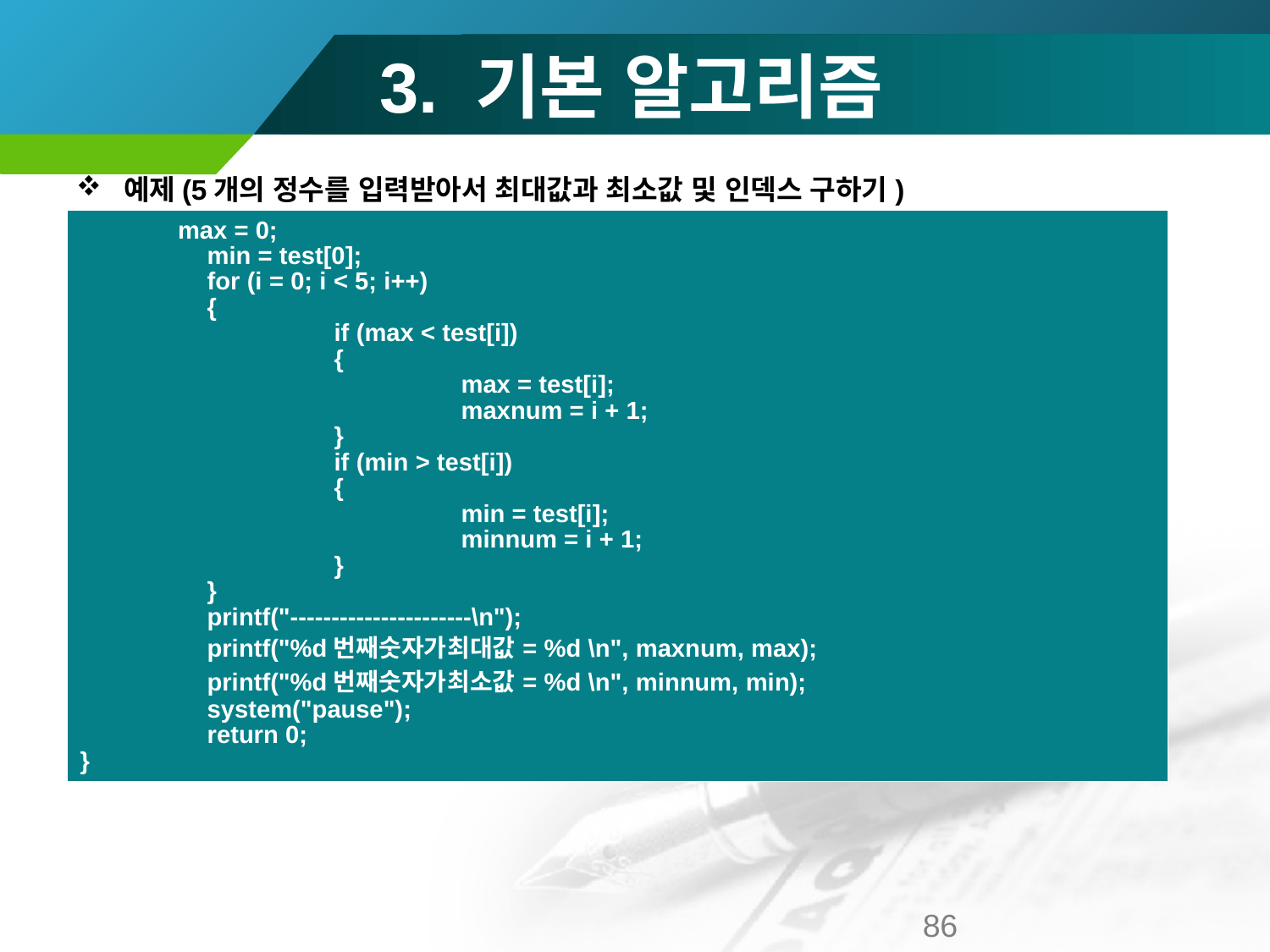

# 3. 기본 알고리즘
예제(5개의 정수를 입력받아서 최대값과 최소값 및 인덱스 구하기)
| max = 0; min = test[0]; for (i = 0; i < 5; i++) { if (max < test[i]) { max = test[i]; maxnum = i + 1; } if (min > test[i]) { min = test[i]; minnum = i + 1; } } printf("----------------------\n"); printf("%d번째숫자가최대값= %d \n", maxnum, max); printf("%d번째숫자가최소값= %d \n", minnum, min); system("pause"); return 0; } |
| --- |
86